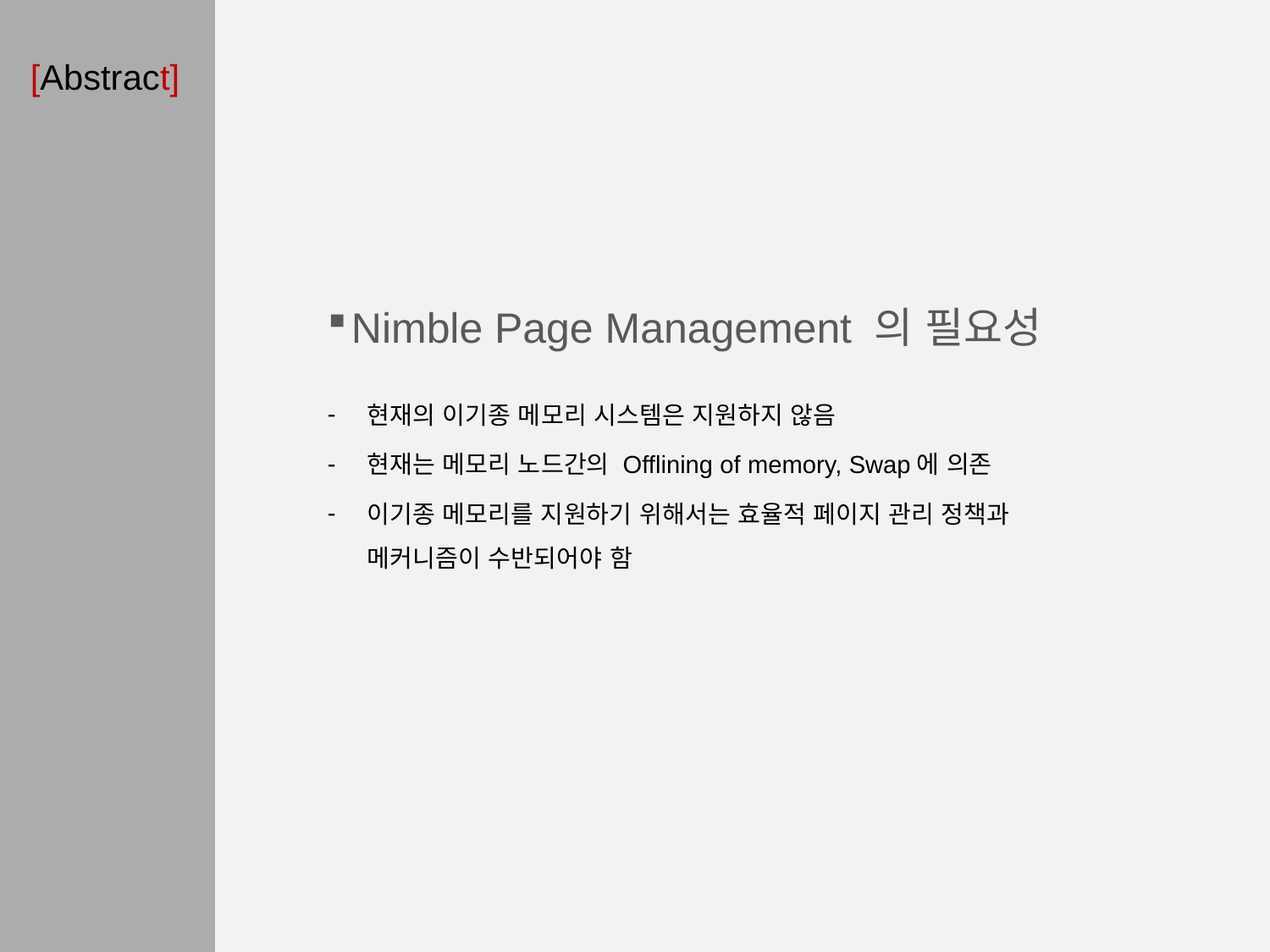

# [Abstract]
Nimble Page Management 의 필요성

현재의 이기종 메모리 시스템은 지원하지 않음
현재는 메모리 노드간의 Offlining of memory, Swap에 의존
이기종 메모리를 지원하기 위해서는 효율적 페이지 관리 정책과 메커니즘이 수반되어야 함